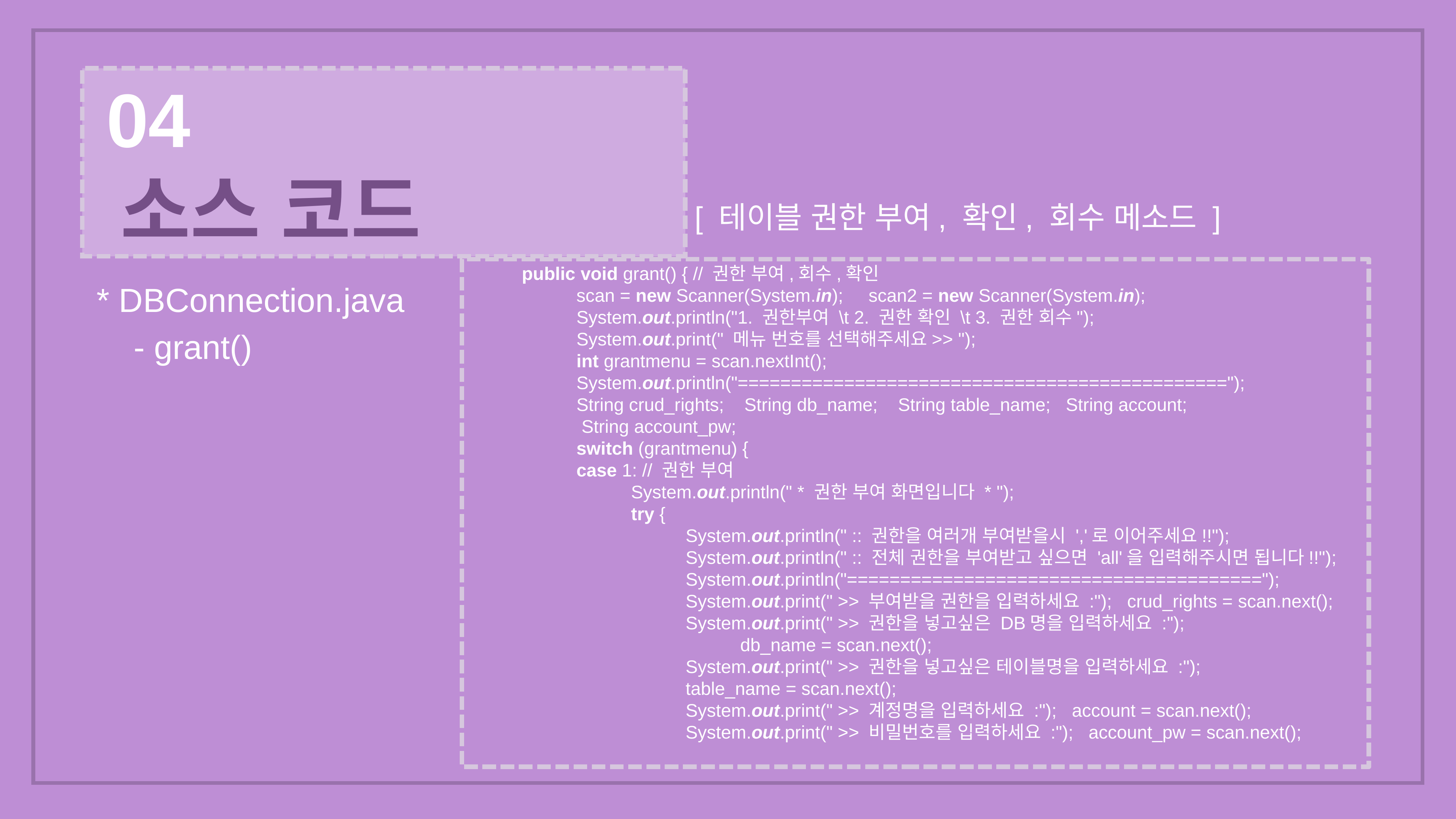

04
 소스 코드
[ 테이블 권한 부여, 확인, 회수 메소드 ]
	public void grant() { // 권한 부여,회수,확인
		scan = new Scanner(System.in);     scan2 = new Scanner(System.in);
		System.out.println("1. 권한부여 \t 2. 권한 확인 \t 3. 권한 회수");
		System.out.print(" 메뉴 번호를 선택해주세요>> ");
		int grantmenu = scan.nextInt();
		System.out.println("==============================================");
		String crud_rights;    String db_name;    String table_name;   String account;
		 String account_pw;
		switch (grantmenu) {
		case 1: // 권한 부여
			System.out.println(" * 권한 부여 화면입니다 * ");
			try {
				System.out.println(" :: 권한을 여러개 부여받을시 ','로 이어주세요!!");
				System.out.println(" :: 전체 권한을 부여받고 싶으면 'all'을 입력해주시면 됩니다!!");
				System.out.println("=======================================");
				System.out.print(" >> 부여받을 권한을 입력하세요 :");   crud_rights = scan.next();
				System.out.print(" >> 권한을 넣고싶은 DB명을 입력하세요 :");								db_name = scan.next();
				System.out.print(" >> 권한을 넣고싶은 테이블명을 입력하세요 :");
				table_name = scan.next();
				System.out.print(" >> 계정명을 입력하세요 :");   account = scan.next();
				System.out.print(" >> 비밀번호를 입력하세요 :");   account_pw = scan.next();

* DBConnection.java
- grant()